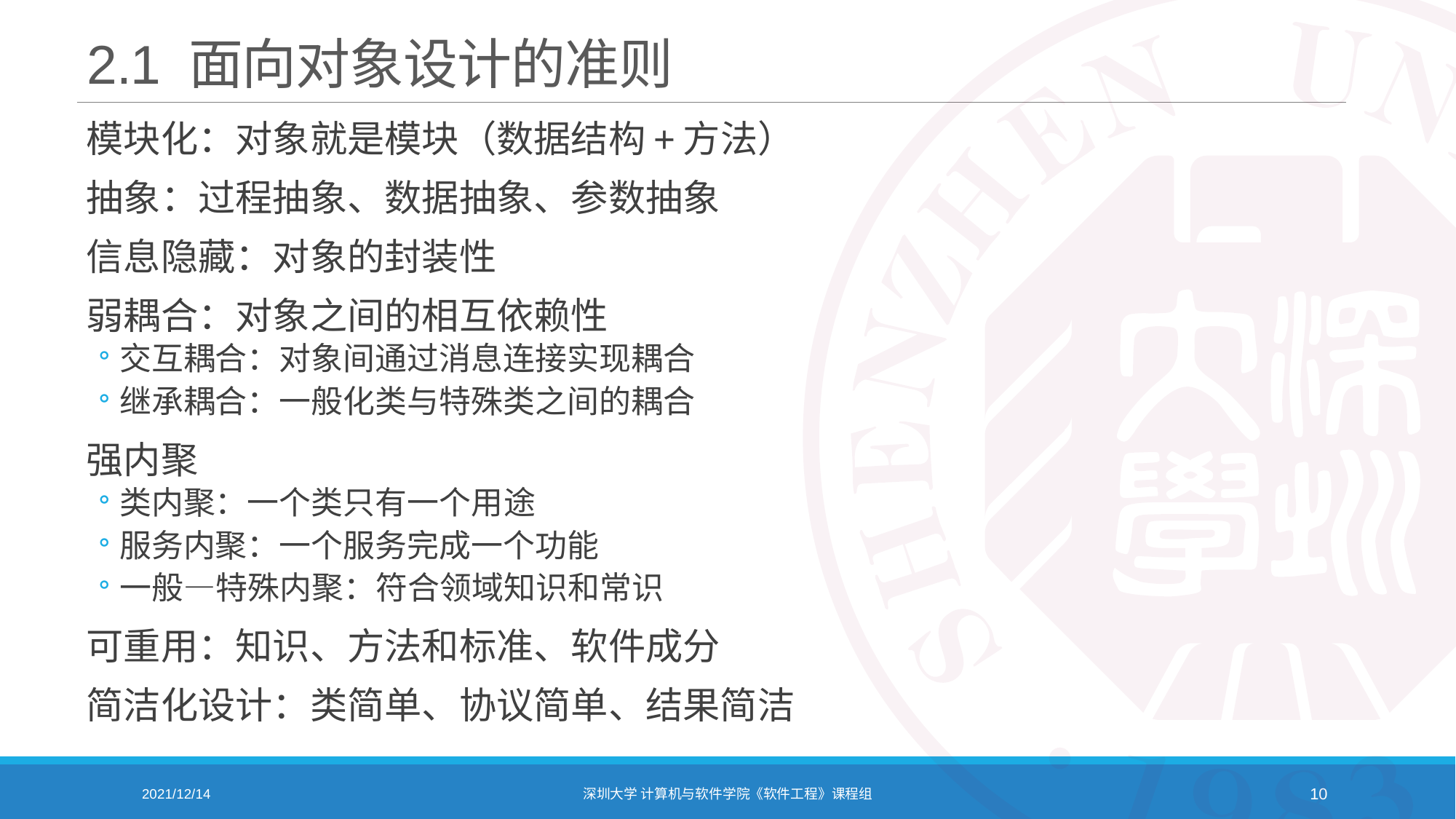

# 2.1 面向对象设计的准则
模块化：对象就是模块（数据结构+方法）
抽象：过程抽象、数据抽象、参数抽象
信息隐藏：对象的封装性
弱耦合：对象之间的相互依赖性
交互耦合：对象间通过消息连接实现耦合
继承耦合：一般化类与特殊类之间的耦合
强内聚
类内聚：一个类只有一个用途
服务内聚：一个服务完成一个功能
一般—特殊内聚：符合领域知识和常识
可重用：知识、方法和标准、软件成分
简洁化设计：类简单、协议简单、结果简洁

2021/12/14
深圳大学 计算机与软件学院《软件工程》课程组
10